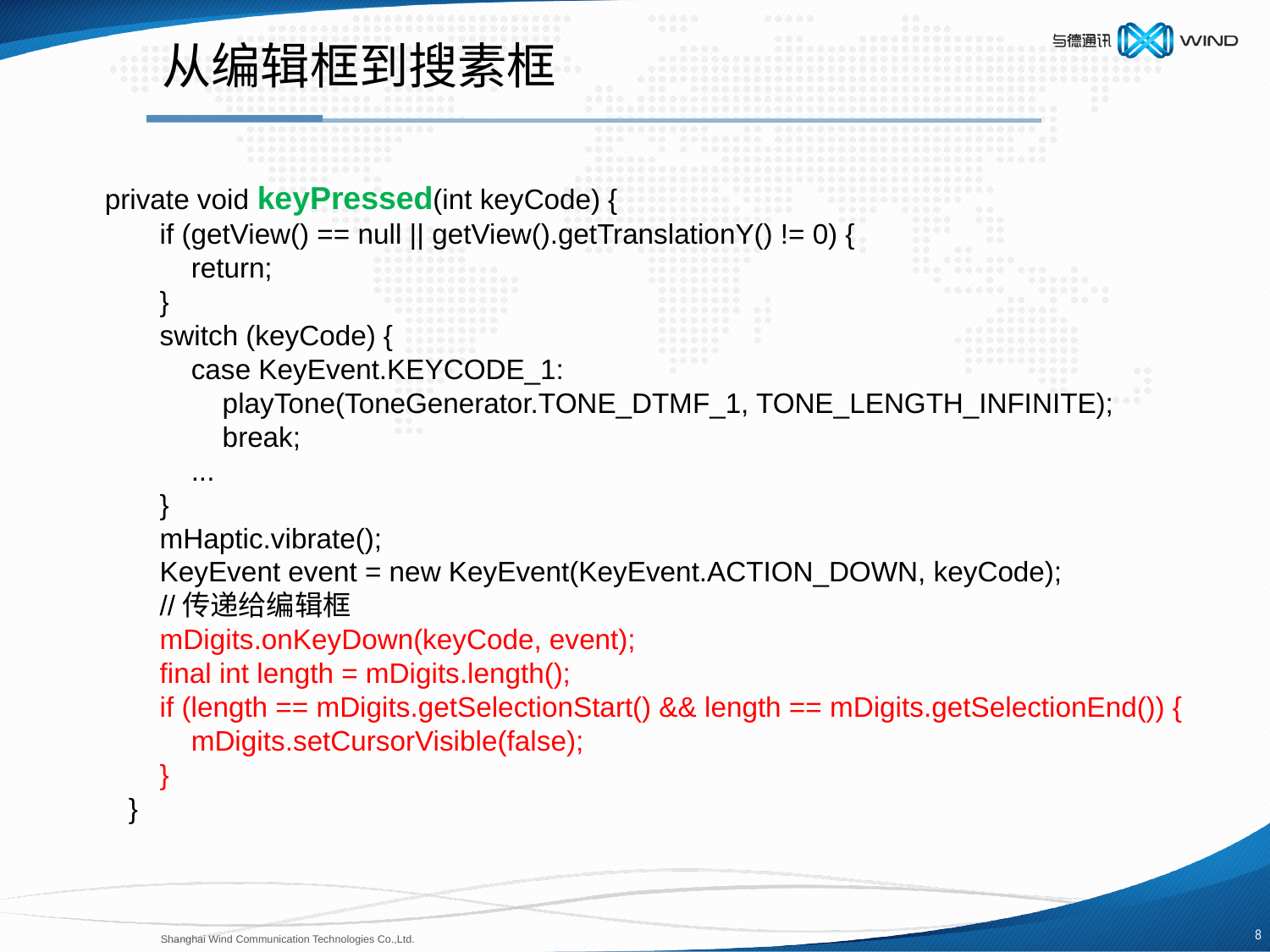

从编辑框到搜素框

 private void keyPressed(int keyCode) {
        if (getView() == null || getView().getTranslationY() != 0) {
            return;
        }
        switch (keyCode) {
            case KeyEvent.KEYCODE_1:
                playTone(ToneGenerator.TONE_DTMF_1, TONE_LENGTH_INFINITE);
                break;
            ...
        }
        mHaptic.vibrate();
        KeyEvent event = new KeyEvent(KeyEvent.ACTION_DOWN, keyCode);
        //传递给编辑框
        mDigits.onKeyDown(keyCode, event);
        final int length = mDigits.length();
        if (length == mDigits.getSelectionStart() && length == mDigits.getSelectionEnd()) {
            mDigits.setCursorVisible(false);
        }
    }
8